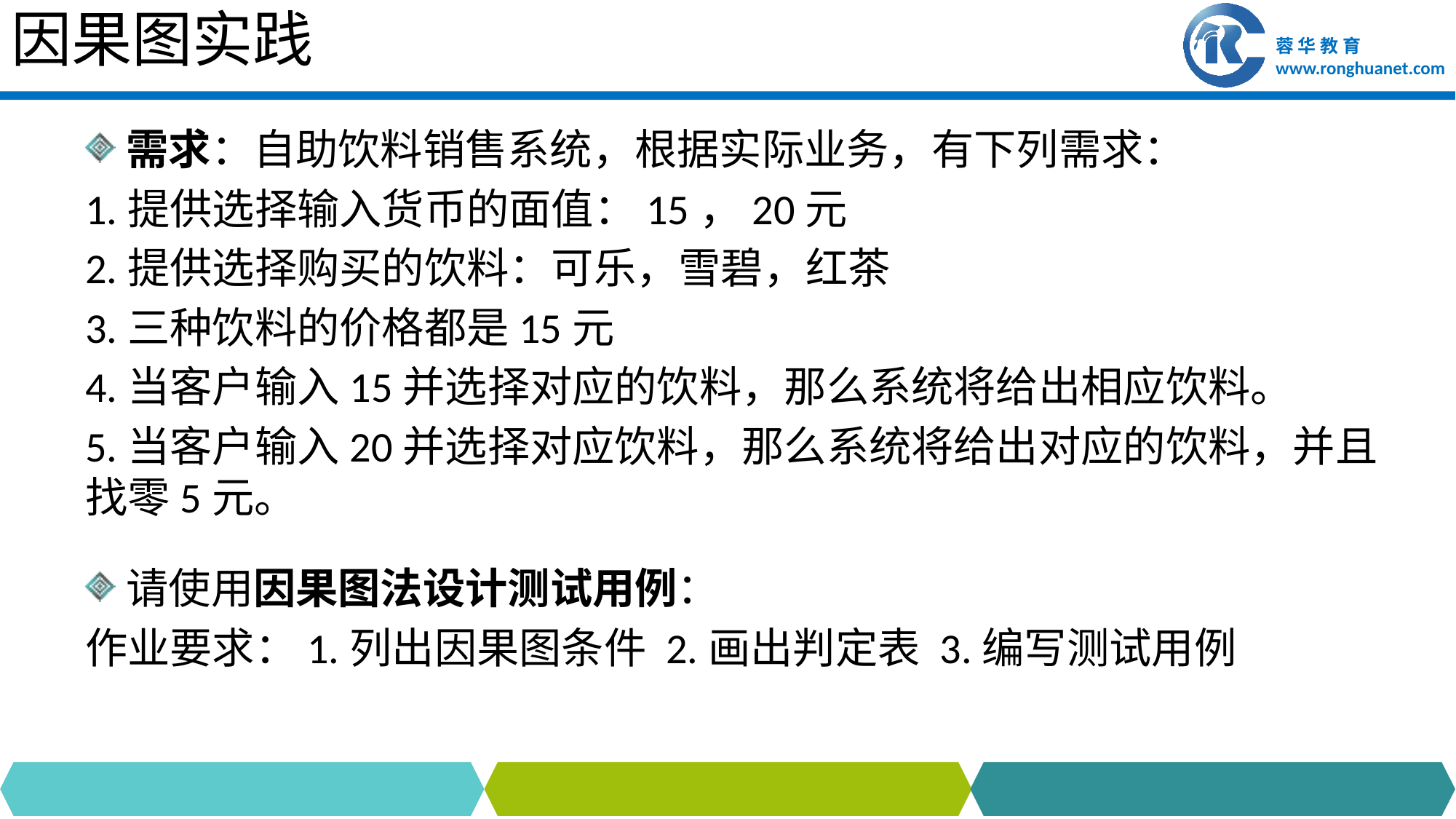

# 因果图实践
需求：自助饮料销售系统，根据实际业务，有下列需求：
1.提供选择输入货币的面值：15，20元
2.提供选择购买的饮料：可乐，雪碧，红茶
3.三种饮料的价格都是15元
4.当客户输入15并选择对应的饮料，那么系统将给出相应饮料。
5.当客户输入20并选择对应饮料，那么系统将给出对应的饮料，并且找零5元。

请使用因果图法设计测试用例：
作业要求：1.列出因果图条件 2.画出判定表 3.编写测试用例